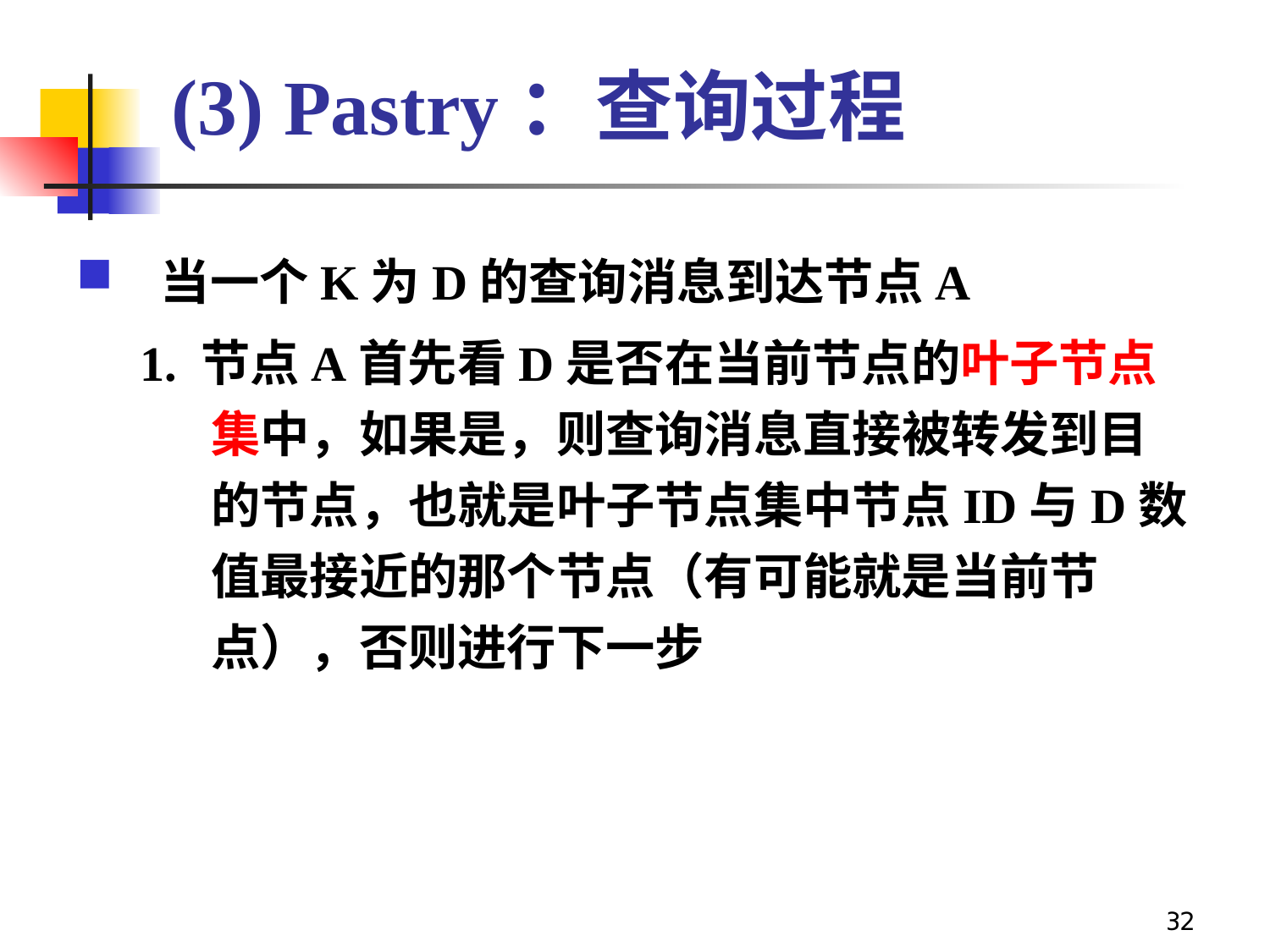

# (3) Pastry：查询过程
当一个K为D的查询消息到达节点A
1. 节点A首先看D是否在当前节点的叶子节点集中，如果是，则查询消息直接被转发到目的节点，也就是叶子节点集中节点ID与D数值最接近的那个节点（有可能就是当前节点），否则进行下一步
32